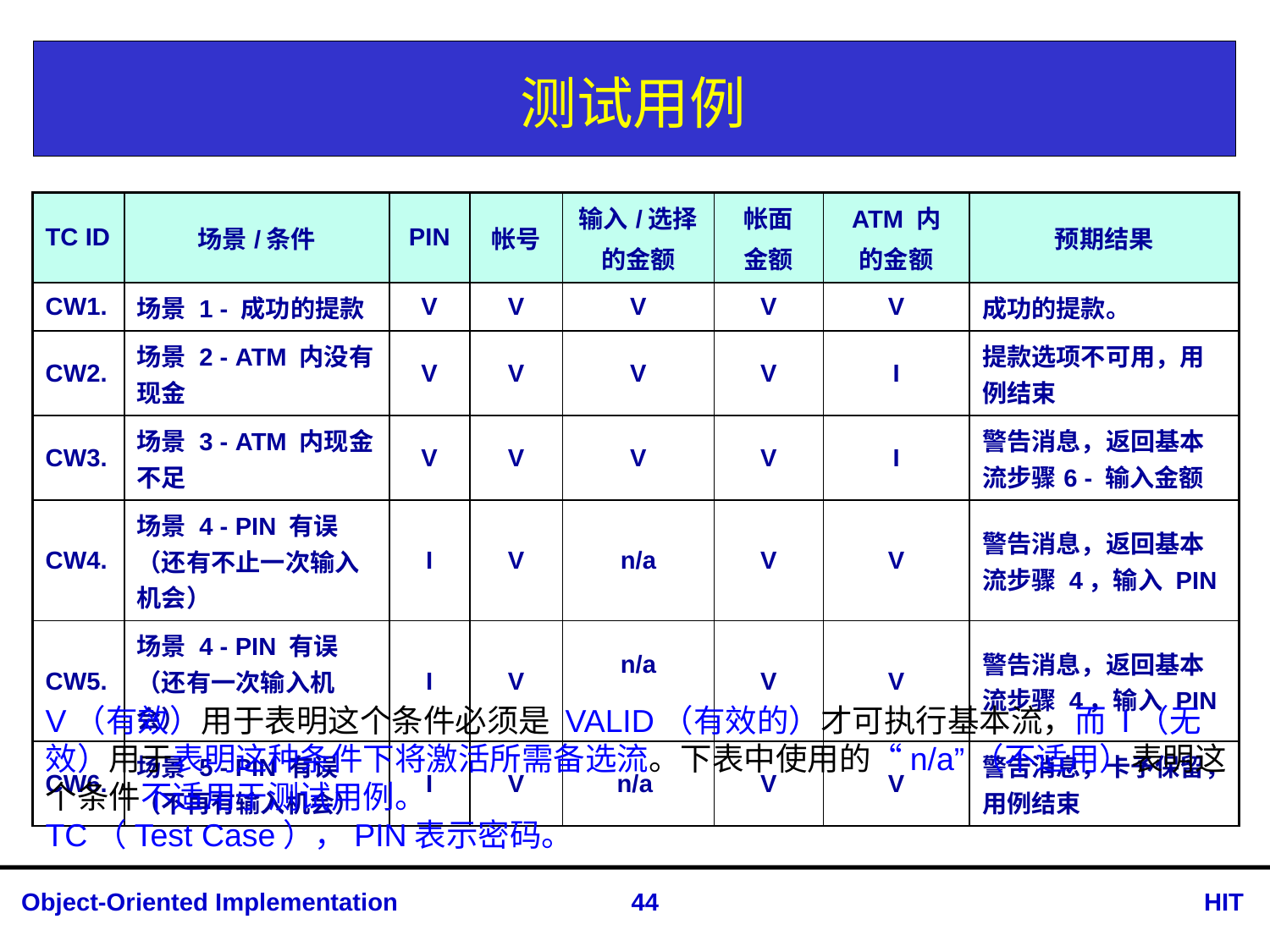

# 测试用例
| TC ID | 场景/条件 | PIN | 帐号 | 输入/选择 的金额 | 帐面 金额 | ATM 内 的金额 | 预期结果 |
| --- | --- | --- | --- | --- | --- | --- | --- |
| CW1. | 场景 1 - 成功的提款 | V | V | V | V | V | 成功的提款。 |
| CW2. | 场景 2 - ATM 内没有现金 | V | V | V | V | I | 提款选项不可用，用例结束 |
| CW3. | 场景 3 - ATM 内现金不足 | V | V | V | V | I | 警告消息，返回基本流步骤6 - 输入金额 |
| CW4. | 场景 4 - PIN 有误（还有不止一次输入机会） | I | V | n/a | V | V | 警告消息，返回基本流步骤 4，输入 PIN |
| CW5. | 场景 4 - PIN 有误（还有一次输入机会） | I | V | n/a | V | V | 警告消息，返回基本流步骤 4，输入 PIN |
| CW6. | 场景 5 - PIN 有误（不再有输入机会） | I | V | n/a | V | V | 警告消息，卡予保留，用例结束 |
V（有效）用于表明这个条件必须是 VALID（有效的）才可执行基本流，而 I（无效）用于表明这种条件下将激活所需备选流。下表中使用的“n/a”（不适用）表明这个条件不适用于测试用例。
TC（Test Case），PIN表示密码。